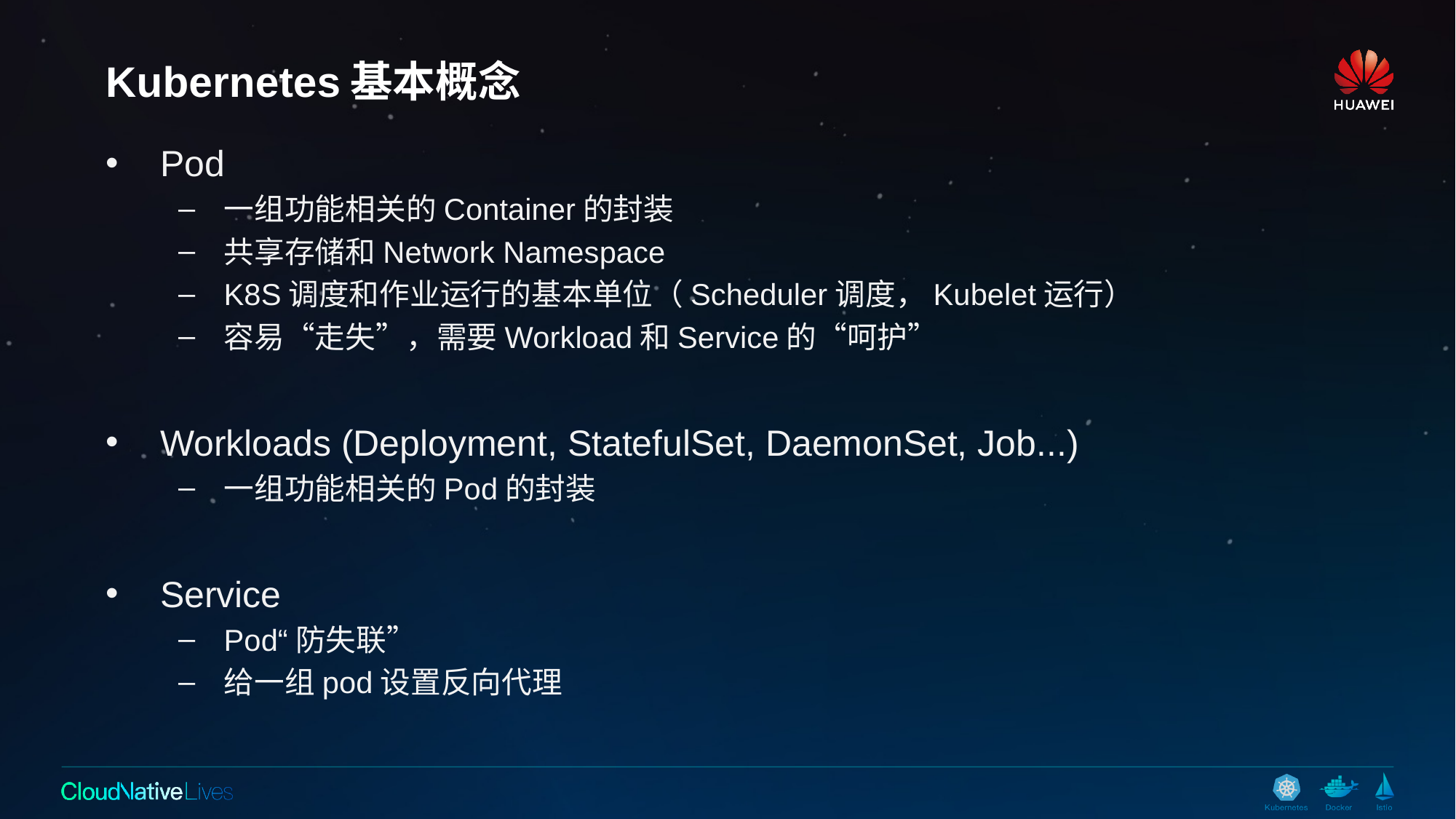

# Kubernetes基本概念
Pod
一组功能相关的Container的封装
共享存储和Network Namespace
K8S调度和作业运行的基本单位（Scheduler调度，Kubelet运行）
容易“走失”，需要Workload和Service的“呵护”

Workloads (Deployment, StatefulSet, DaemonSet, Job...)
一组功能相关的Pod的封装

Service
Pod“防失联”
给一组pod设置反向代理